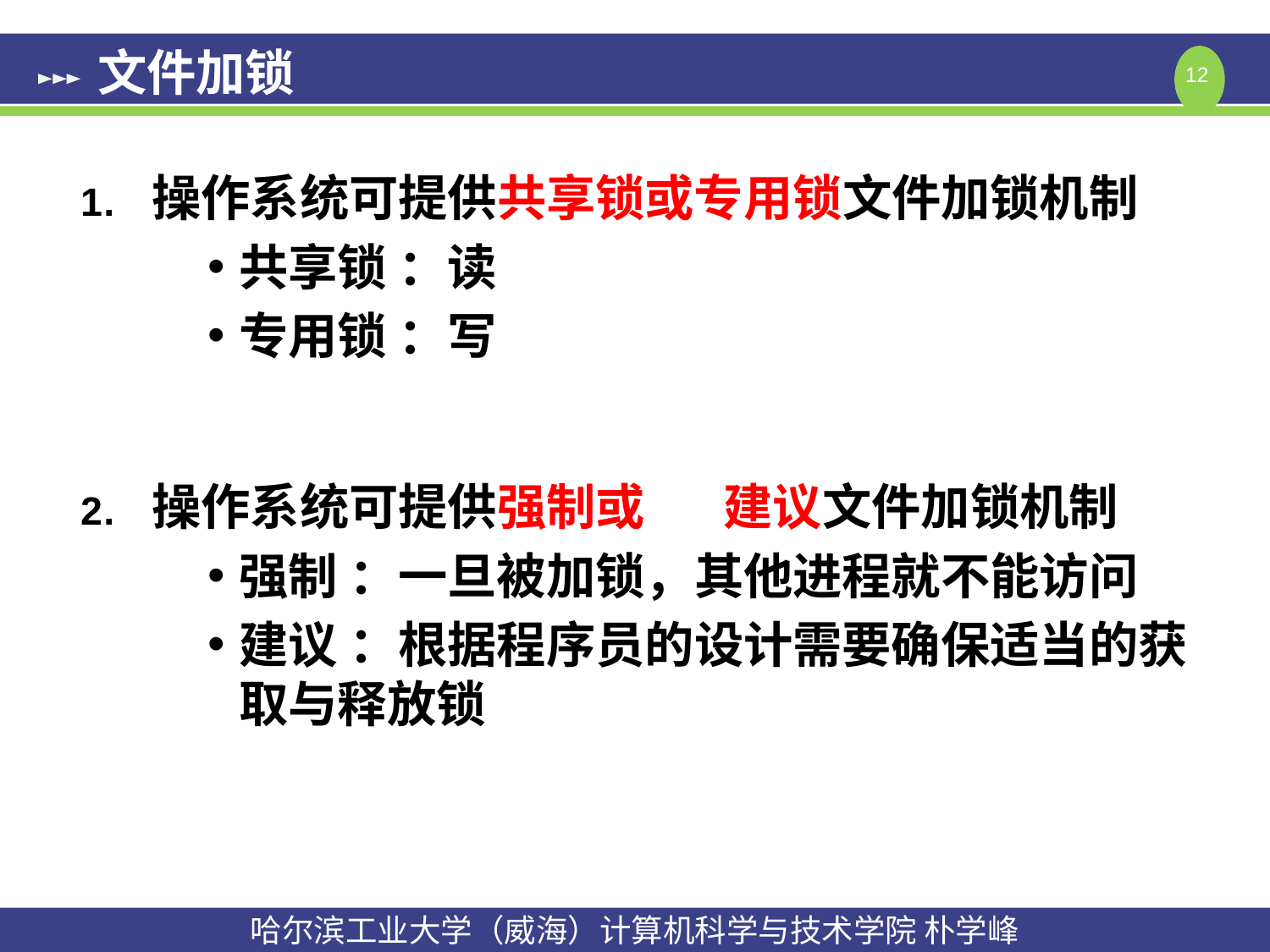

# 文件加锁
操作系统可提供共享锁或专用锁文件加锁机制
共享锁 ：读
专用锁 ：写

操作系统可提供强制或       建议文件加锁机制
强制 ：一旦被加锁，其他进程就不能访问
建议 ：根据程序员的设计需要确保适当的获取与释放锁